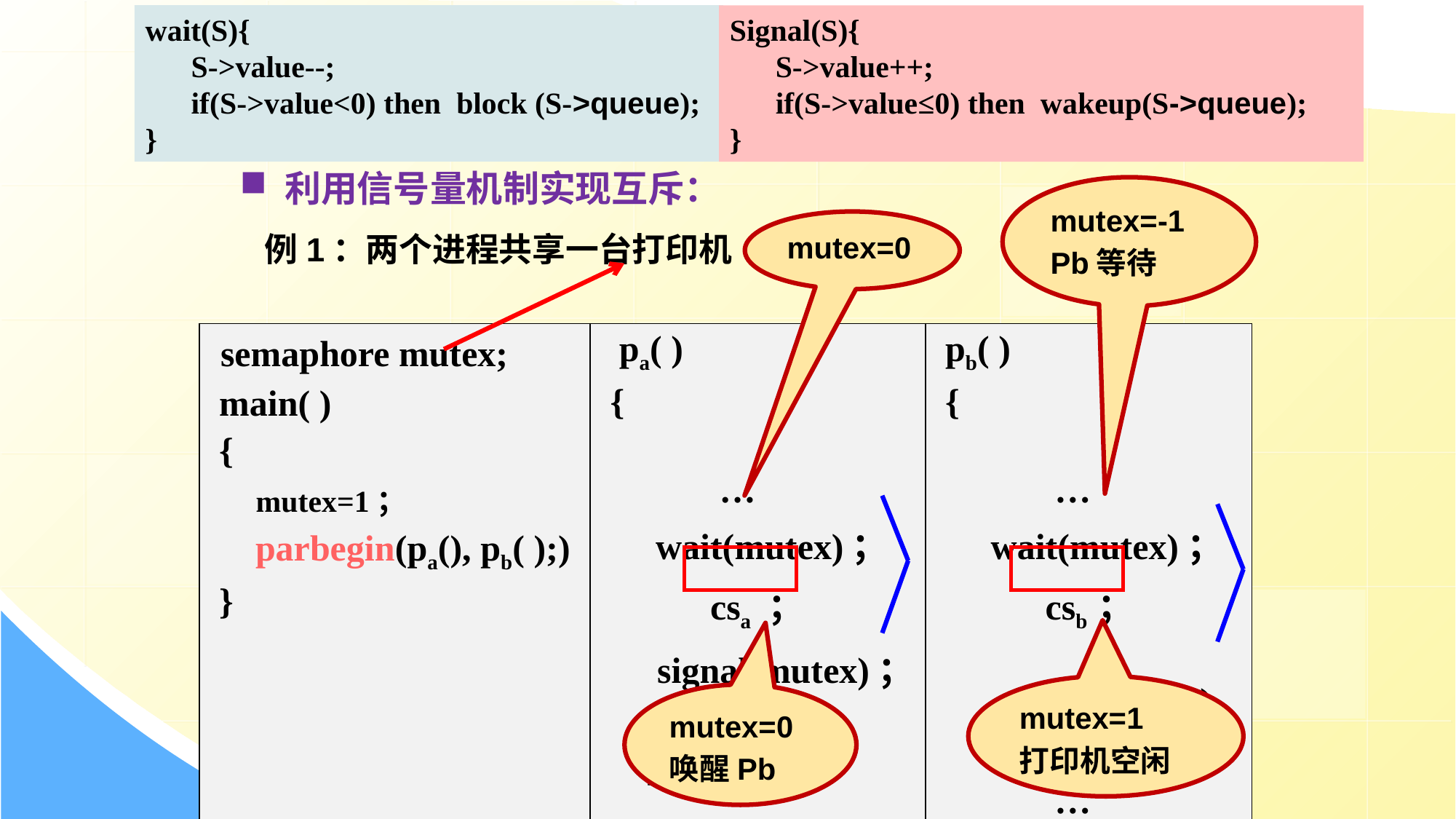

3.4.2 进程同步机制及应用
wait(S){
      S->value--;
      if(S->value<0) then  block (S->queue);
}
Signal(S){
      S->value++;
      if(S->value≤0) then  wakeup(S->queue);
}
4. 信号量机制
 利用信号量机制实现互斥：
  例1：两个进程共享一台打印机

mutex=-1
Pb等待
mutex=0
| semaphore mutex; main( ) { mutex=1； parbegin(pa(), pb( );) } | pa( ) { … wait(mutex)； csa ； signal(mutex)； … } | pb( ) { … wait(mutex)； csb ； signal(mutex)； … } |
| --- | --- | --- |

mutex=1
打印机空闲
mutex=0
唤醒Pb